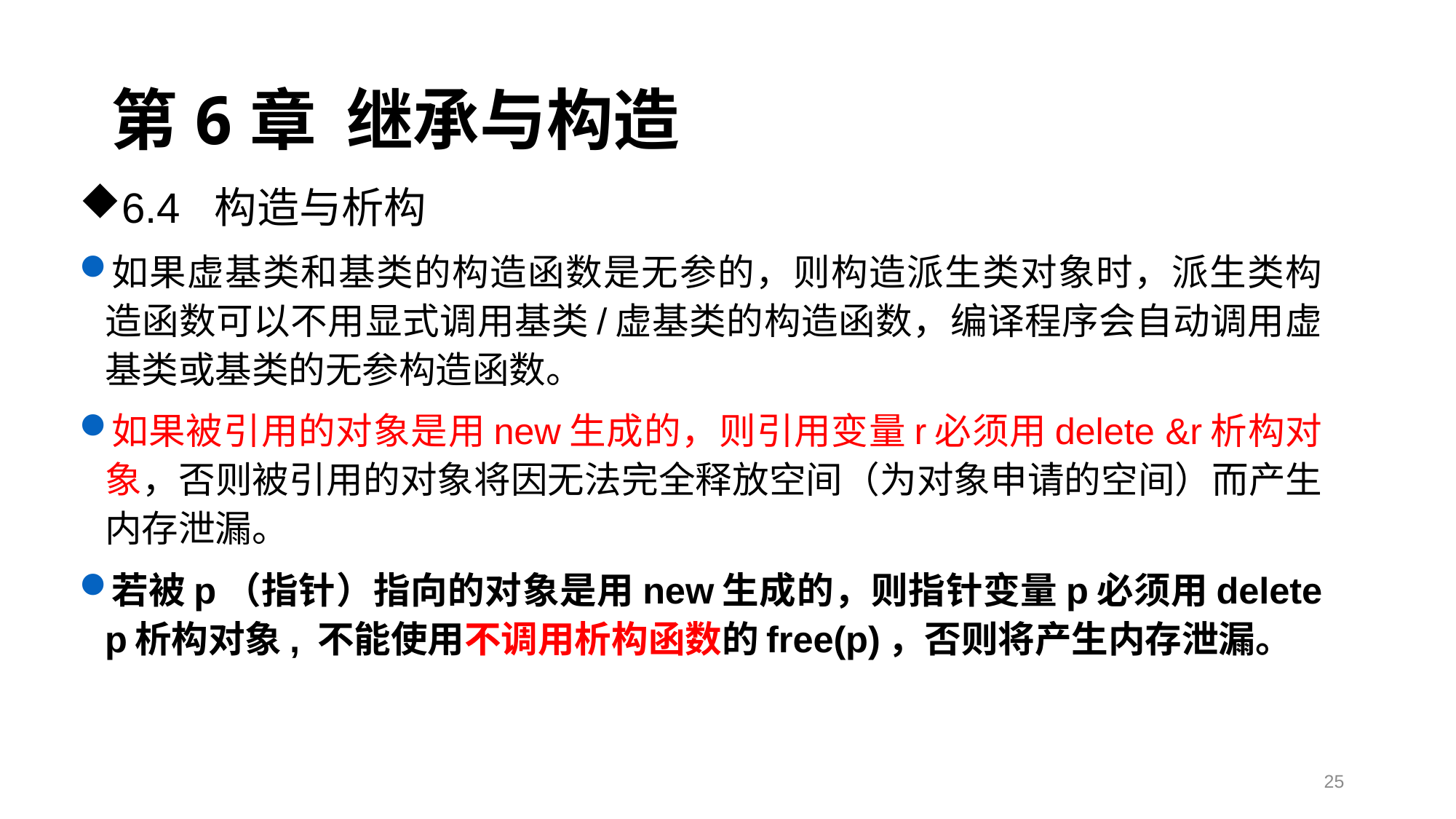

# 第6章  继承与构造
6.4  构造与析构
如果虚基类和基类的构造函数是无参的，则构造派生类对象时，派生类构造函数可以不用显式调用基类/虚基类的构造函数，编译程序会自动调用虚基类或基类的无参构造函数。
如果被引用的对象是用new生成的，则引用变量r必须用delete &r析构对象，否则被引用的对象将因无法完全释放空间（为对象申请的空间）而产生内存泄漏。
若被p（指针）指向的对象是用new生成的，则指针变量p必须用delete p析构对象, 不能使用不调用析构函数的free(p)，否则将产生内存泄漏。

25